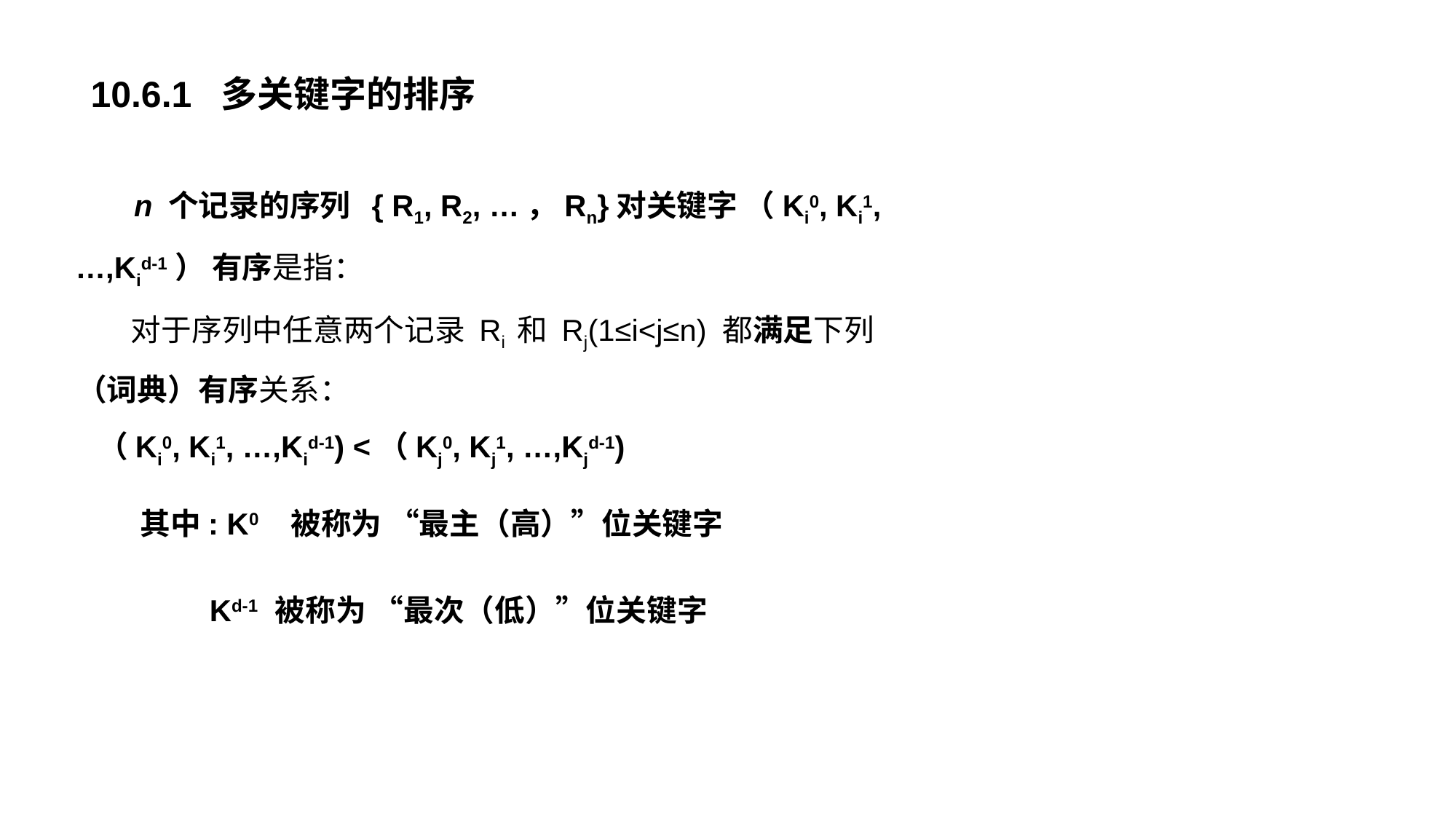

10.6.1  多关键字的排序

       n 个记录的序列  { R1, R2, …，Rn}对关键字 （Ki0, Ki1,…,Kid-1） 有序是指：
       对于序列中任意两个记录 Ri 和 Rj(1≤i<j≤n) 都满足下列（词典）有序关系：
  （Ki0, Ki1, …,Kid-1) <（Kj0, Kj1, …,Kjd-1)
 其中: K0     被称为 “最主（高）”位关键字
Kd-1  被称为 “最次（低）”位关键字